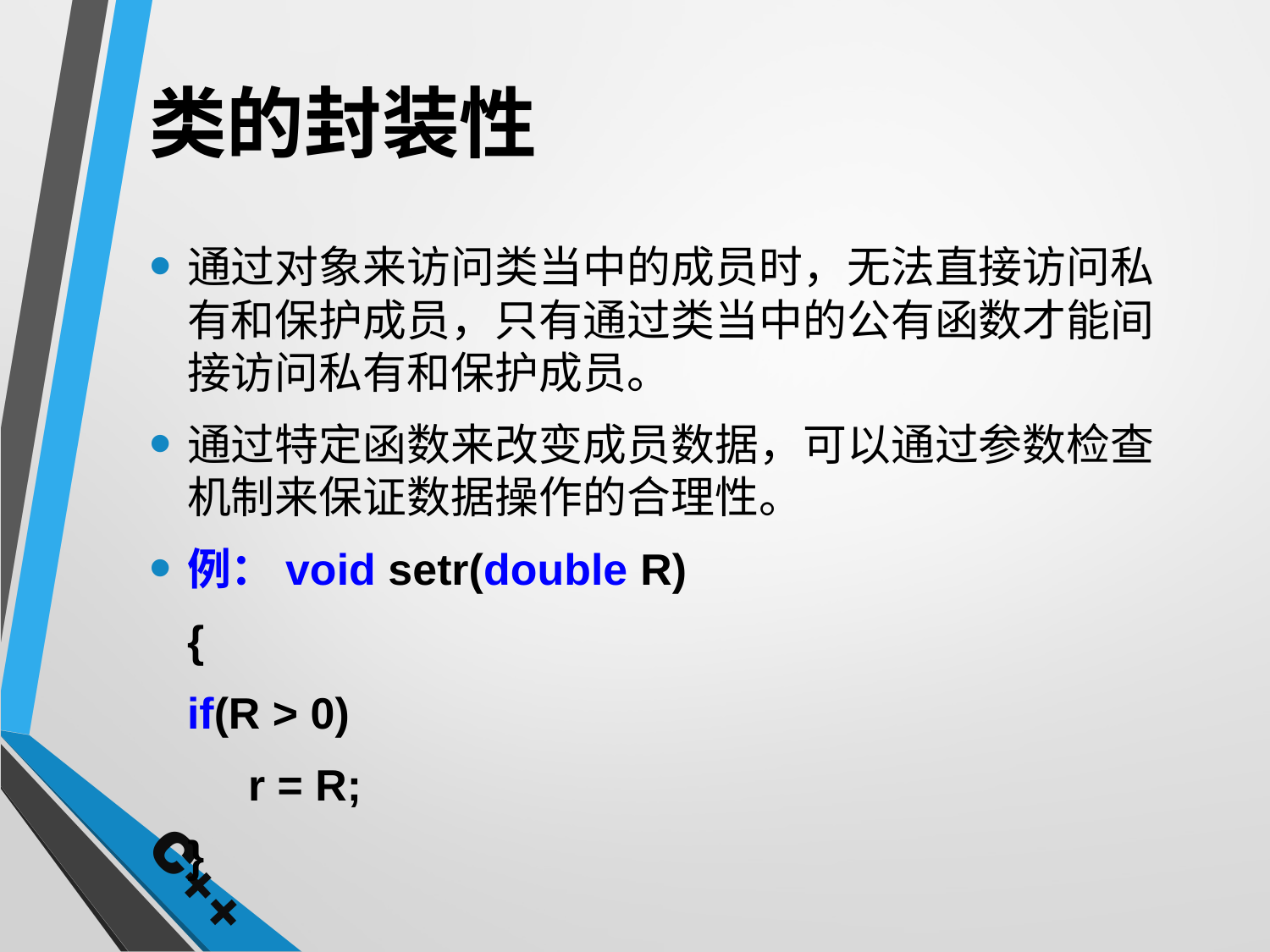

# 类的封装性
通过对象来访问类当中的成员时，无法直接访问私有和保护成员，只有通过类当中的公有函数才能间接访问私有和保护成员。
通过特定函数来改变成员数据，可以通过参数检查机制来保证数据操作的合理性。
例：void setr(double R)
	{
			if(R > 0)
			r = R;
	}